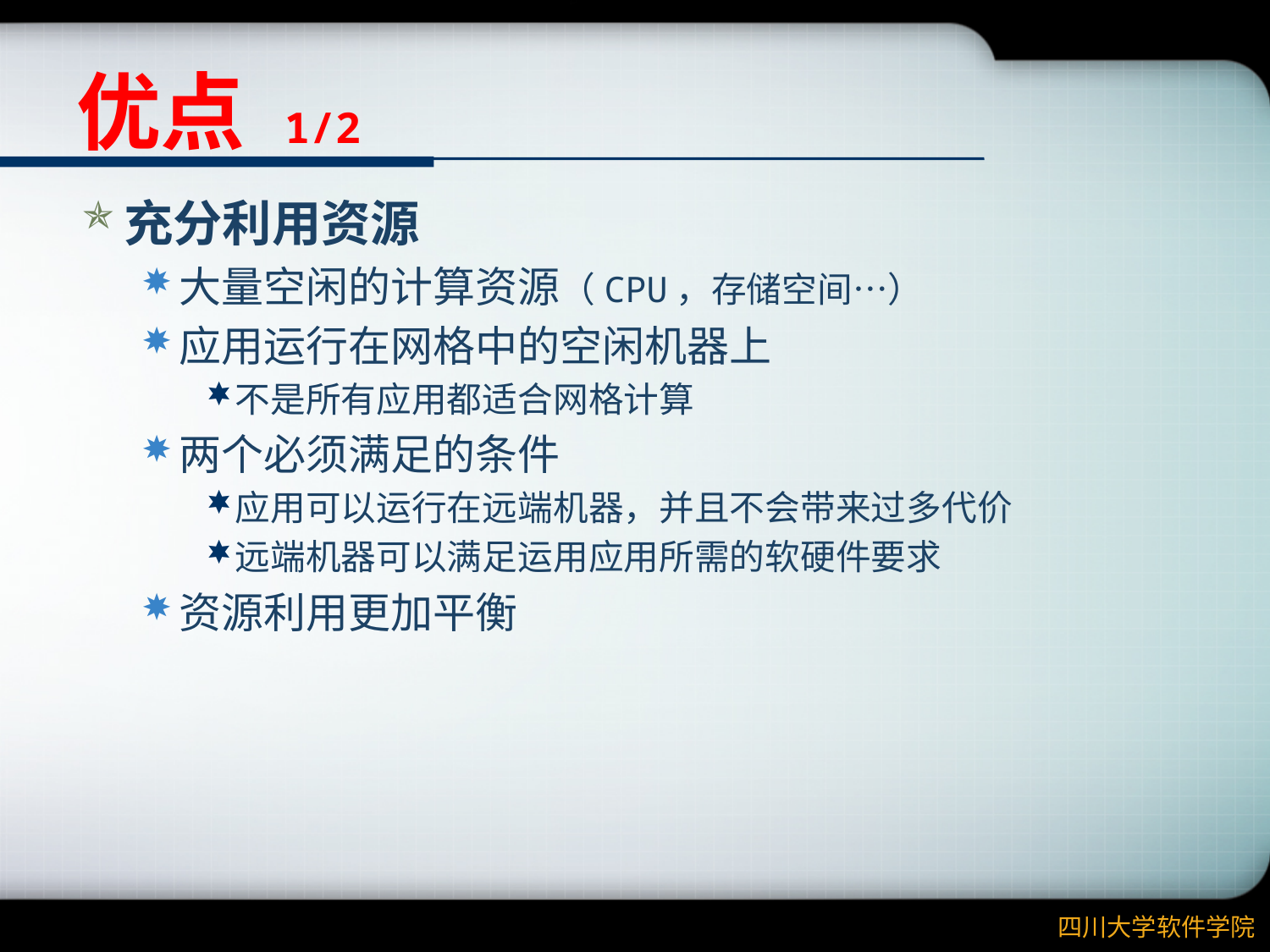

# 优点 1/2
充分利用资源
大量空闲的计算资源（CPU，存储空间…）
应用运行在网格中的空闲机器上
不是所有应用都适合网格计算
两个必须满足的条件
应用可以运行在远端机器，并且不会带来过多代价
远端机器可以满足运用应用所需的软硬件要求
资源利用更加平衡